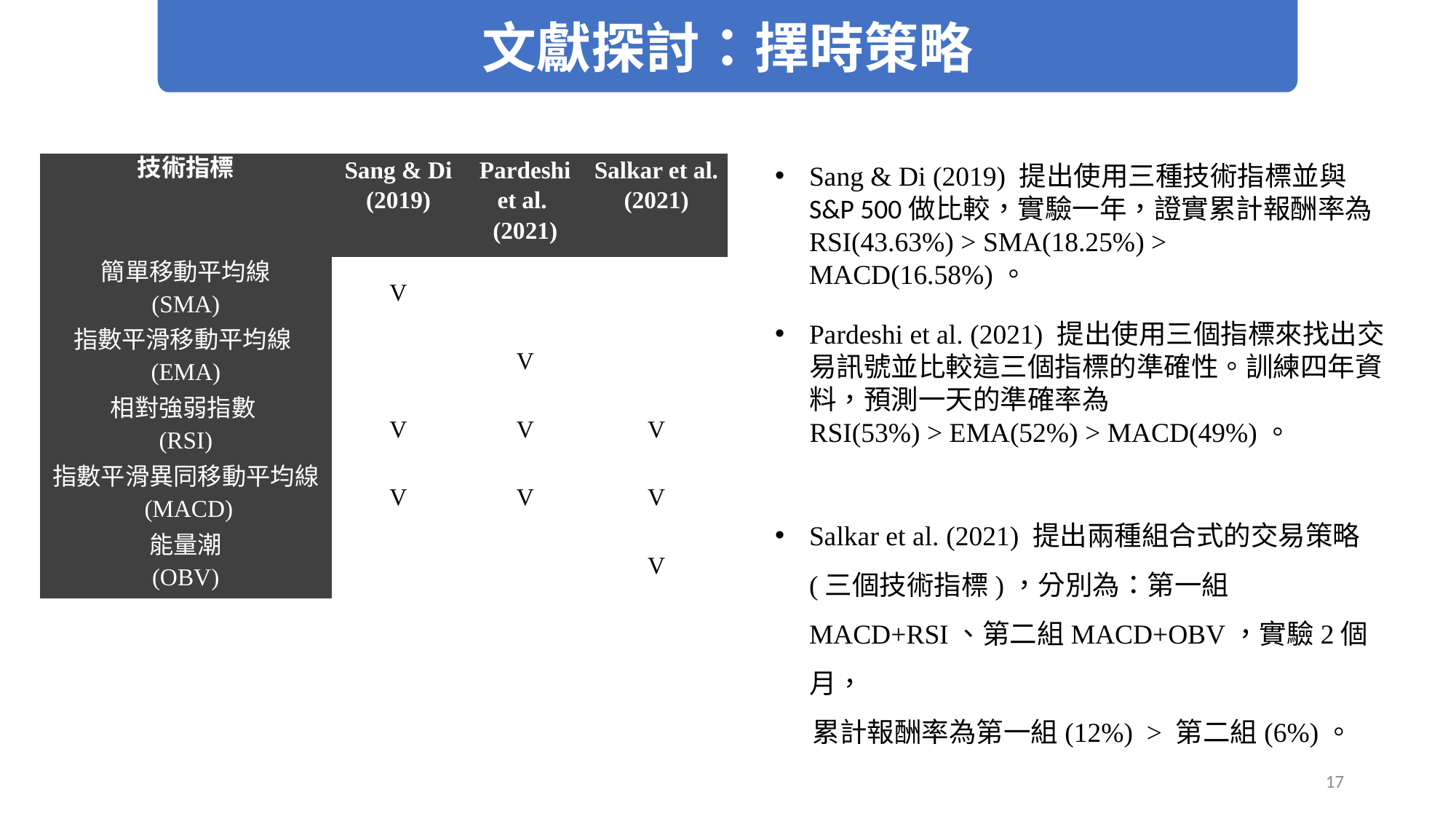

文獻探討：擇時策略
| 技術指標 | Sang & Di (2019) | Pardeshi et al. (2021) | Salkar et al. (2021) |
| --- | --- | --- | --- |
| 簡單移動平均線 (SMA) | V |  |  |
| 指數平滑移動平均線(EMA) |  | V |  |
| 相對強弱指數 (RSI) | V | V | V |
| 指數平滑異同移動平均線 (MACD) | V | V | V |
| 能量潮 (OBV) |  |  | V |
Sang & Di (2019) 提出使用三種技術指標並與 S&P 500做比較，實驗一年，證實累計報酬率為RSI(43.63%) > SMA(18.25%) > MACD(16.58%)。
Pardeshi et al. (2021) 提出使用三個指標來找出交易訊號並比較這三個指標的準確性。訓練四年資料，預測一天的準確率為
     RSI(53%) > EMA(52%) > MACD(49%)。
Salkar et al. (2021) 提出兩種組合式的交易策略(三個技術指標)，分別為：第一組MACD+RSI、第二組MACD+OBV，實驗2個月，
     累計報酬率為第一組(12%)  > 第二組(6%)。
17